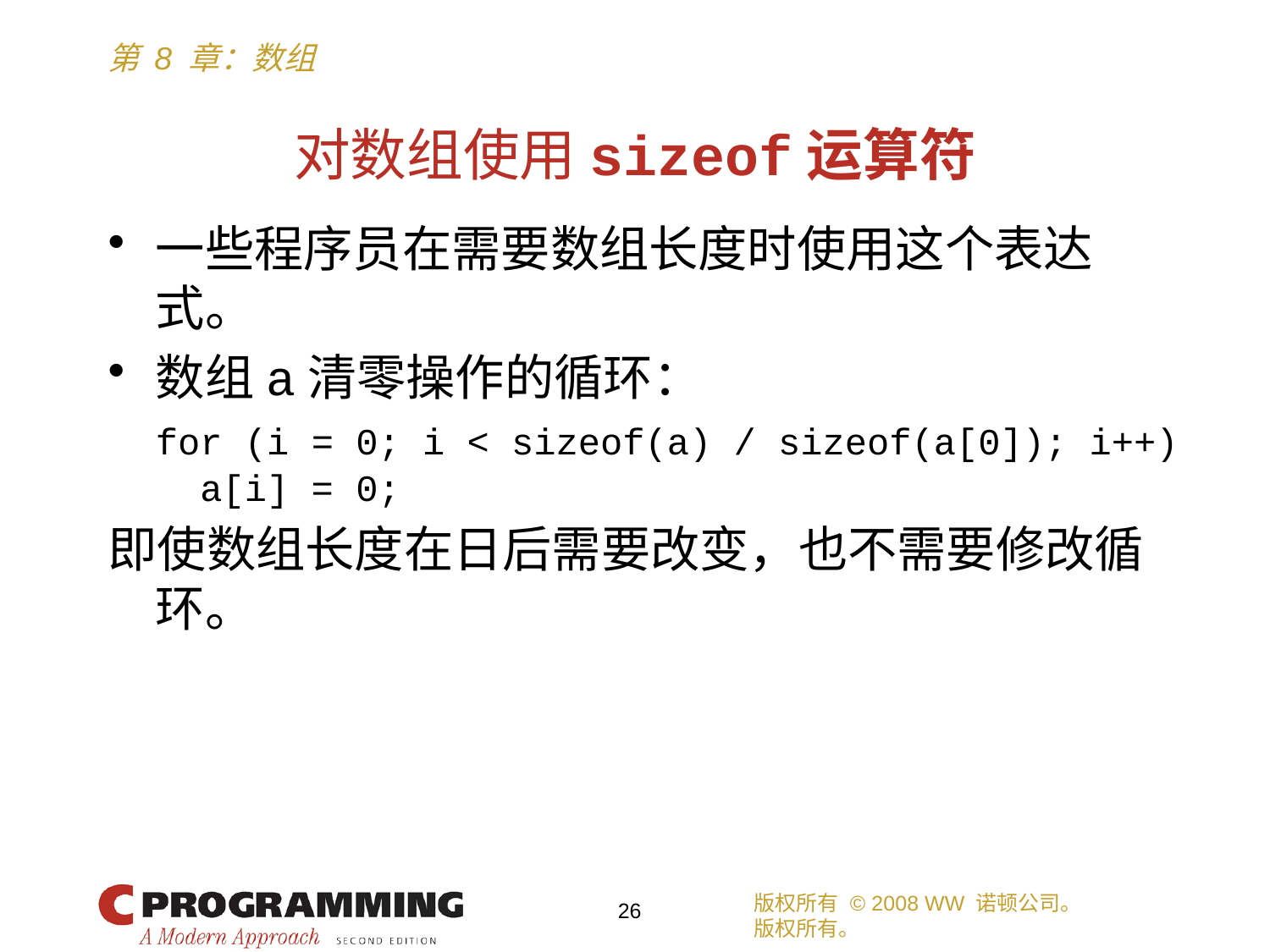

# 对数组使用sizeof运算符
一些程序员在需要数组长度时使用这个表达式。
数组a清零操作的循环：
	for (i = 0; i < sizeof(a) / sizeof(a[0]); i++)
	  a[i] = 0;
即使数组长度在日后需要改变，也不需要修改循环。
版权所有 © 2008 WW 诺顿公司。
版权所有。
26